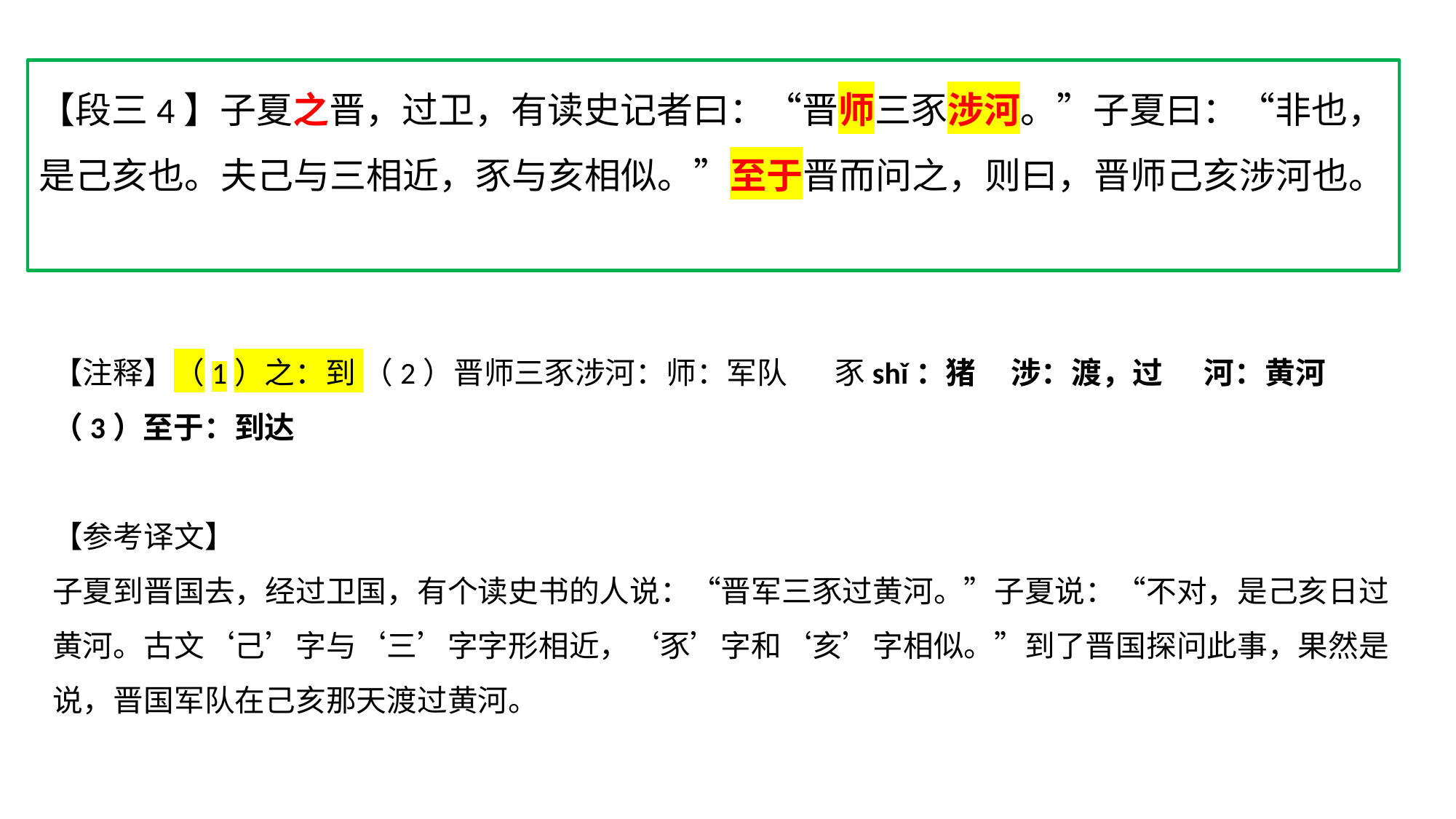

【段三4】子夏之晋，过卫，有读史记者曰：“晋师三豕涉河。”子夏曰：“非也，是己亥也。夫己与三相近，豕与亥相似。”至于晋而问之，则曰，晋师己亥涉河也。

【注释】（1）之：到 （2）晋师三豕涉河：师：军队       豕shǐ：猪     涉：渡，过      河：黄河
（3）至于：到达

【参考译文】
子夏到晋国去，经过卫国，有个读史书的人说：“晋军三豕过黄河。”子夏说：“不对，是己亥日过黄河。古文‘己’字与‘三’字字形相近，‘豕’字和‘亥’字相似。”到了晋国探问此事，果然是说，晋国军队在己亥那天渡过黄河。